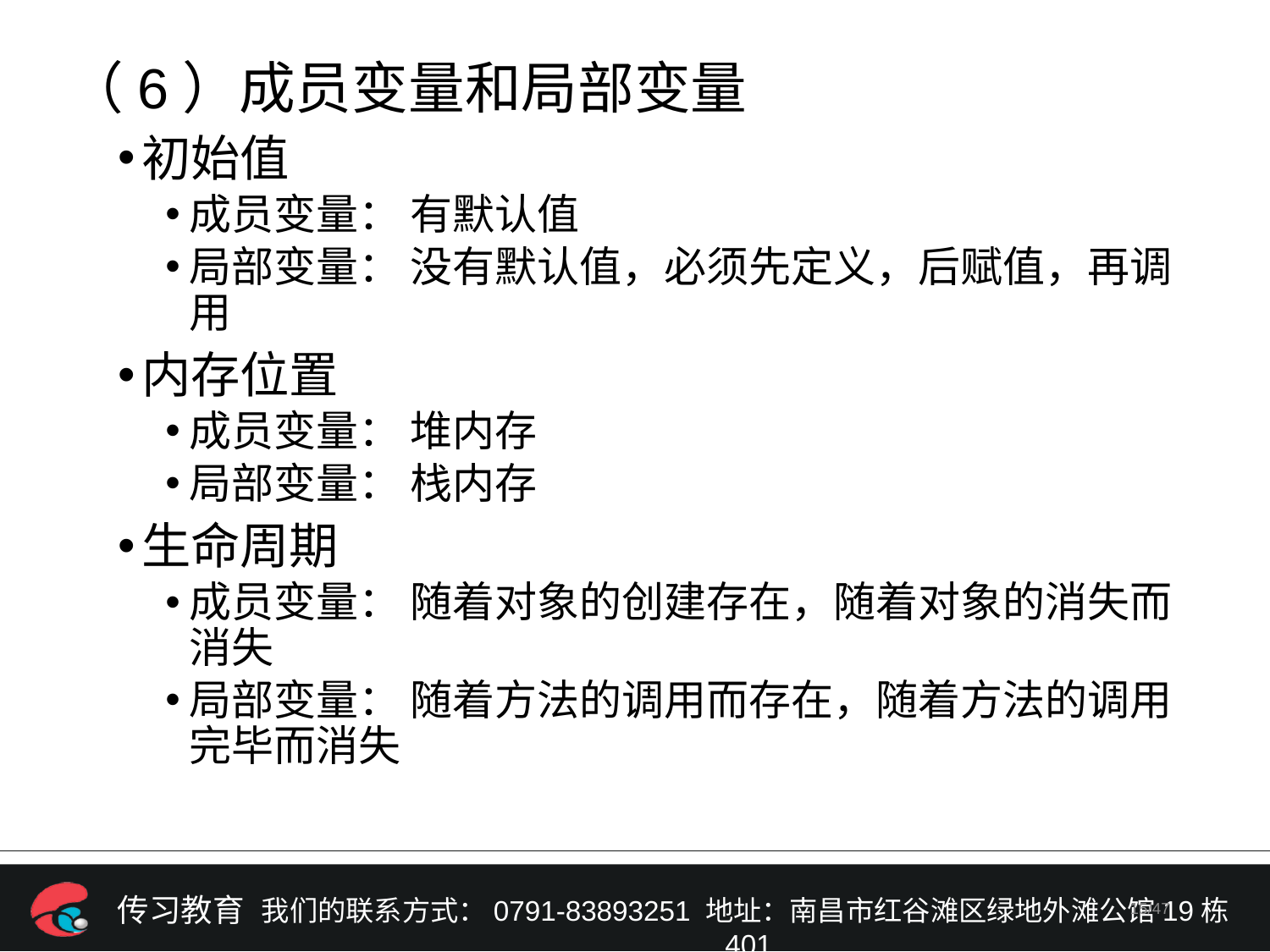

（6）成员变量和局部变量
初始值
成员变量： 有默认值
局部变量： 没有默认值，必须先定义，后赋值，再调用
内存位置
成员变量： 堆内存
局部变量： 栈内存
生命周期
成员变量： 随着对象的创建存在，随着对象的消失而消失
局部变量： 随着方法的调用而存在，随着方法的调用完毕而消失

15/47